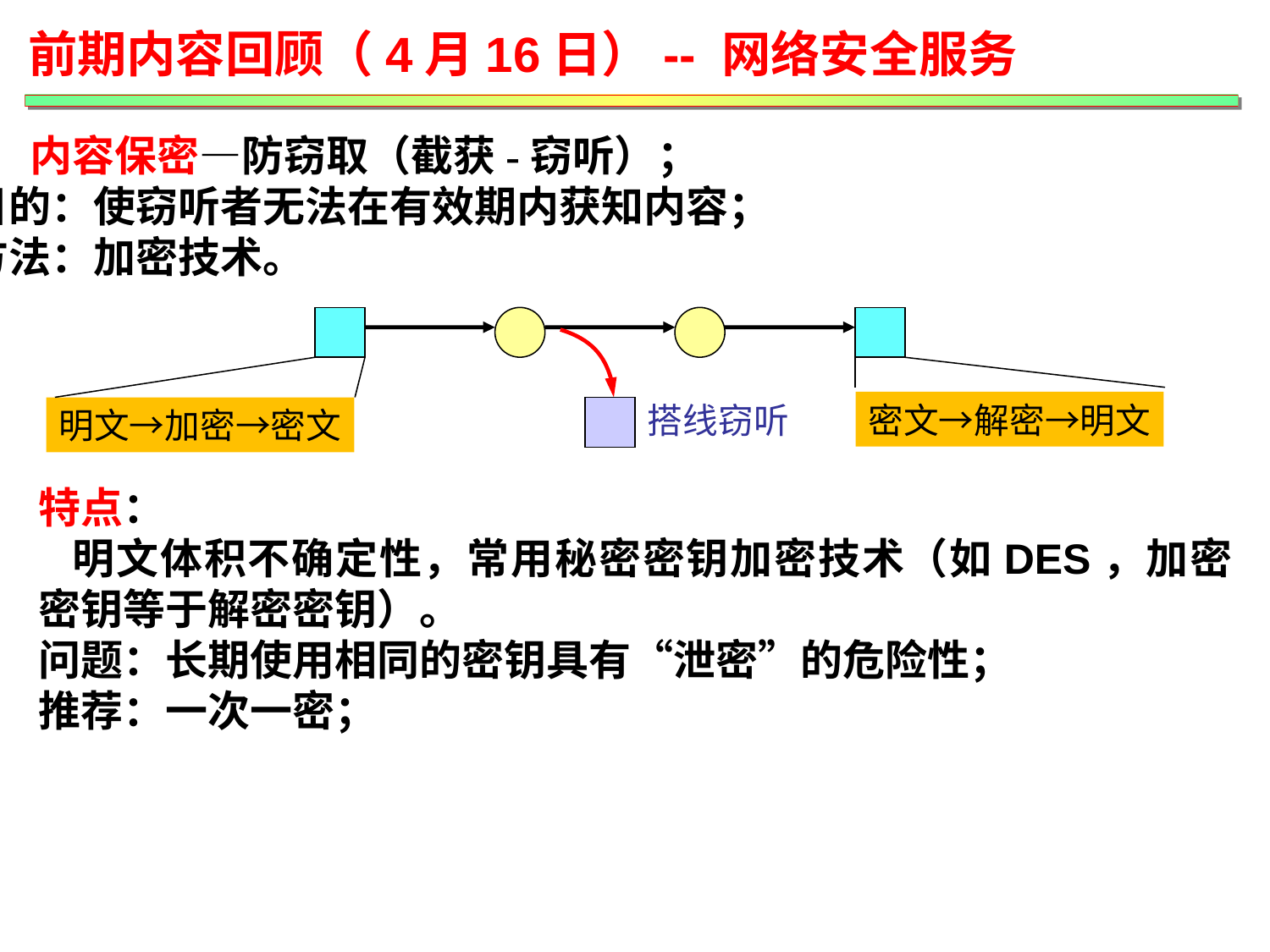

前期内容回顾（4月16日）-- 网络安全服务

内容保密—防窃取（截获-窃听）；
目的：使窃听者无法在有效期内获知内容；
方法：加密技术。

搭线窃听

明文→加密→密文
密文→解密→明文
特点：
  明文体积不确定性，常用秘密密钥加密技术（如DES，加密密钥等于解密密钥）。
问题：长期使用相同的密钥具有“泄密”的危险性；
推荐：一次一密；